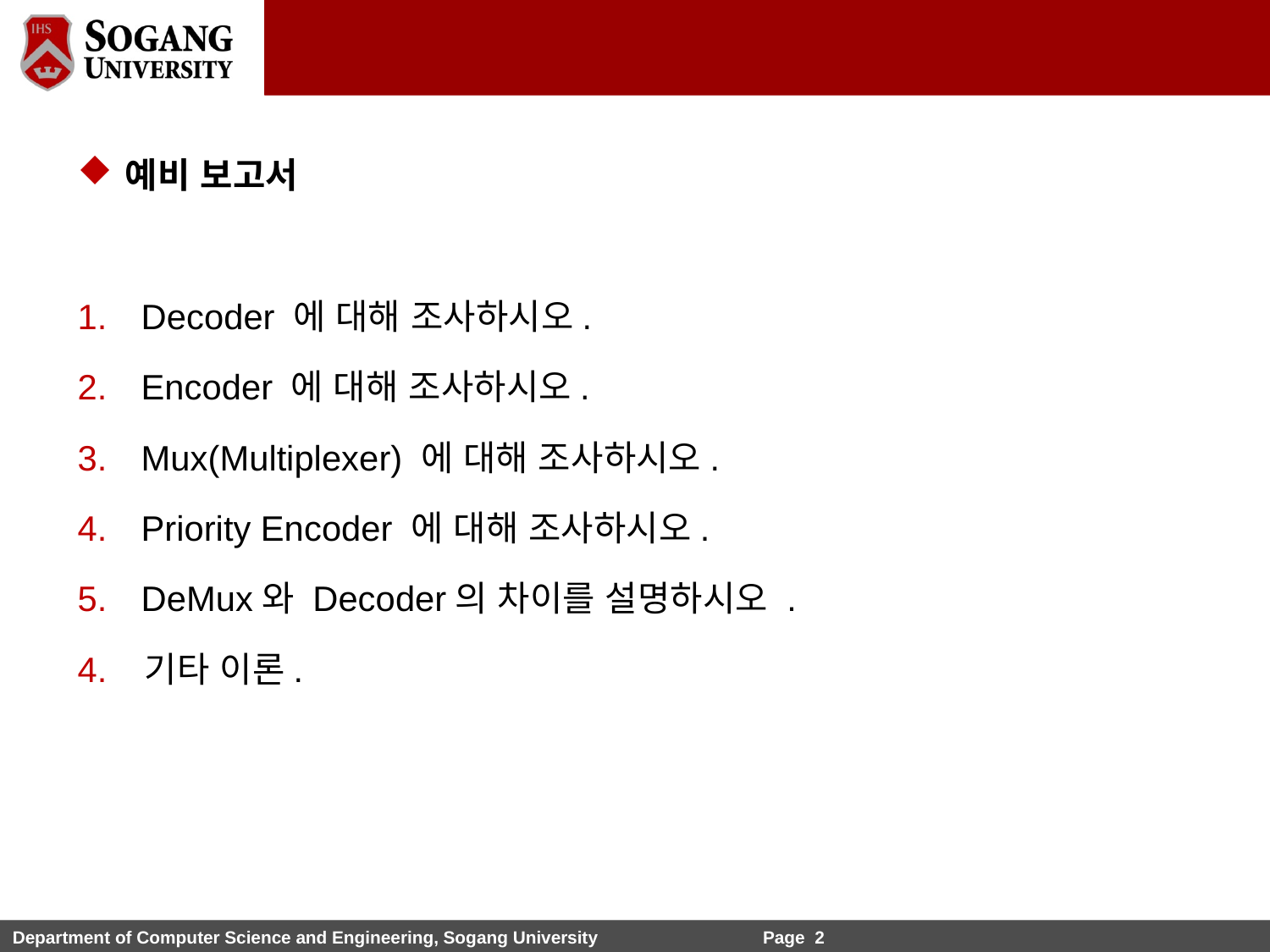

예비 보고서

Decoder 에 대해 조사하시오.
Encoder 에 대해 조사하시오.
Mux(Multiplexer) 에 대해 조사하시오.
Priority Encoder 에 대해 조사하시오.
DeMux와 Decoder의 차이를 설명하시오 .
4.   기타 이론.